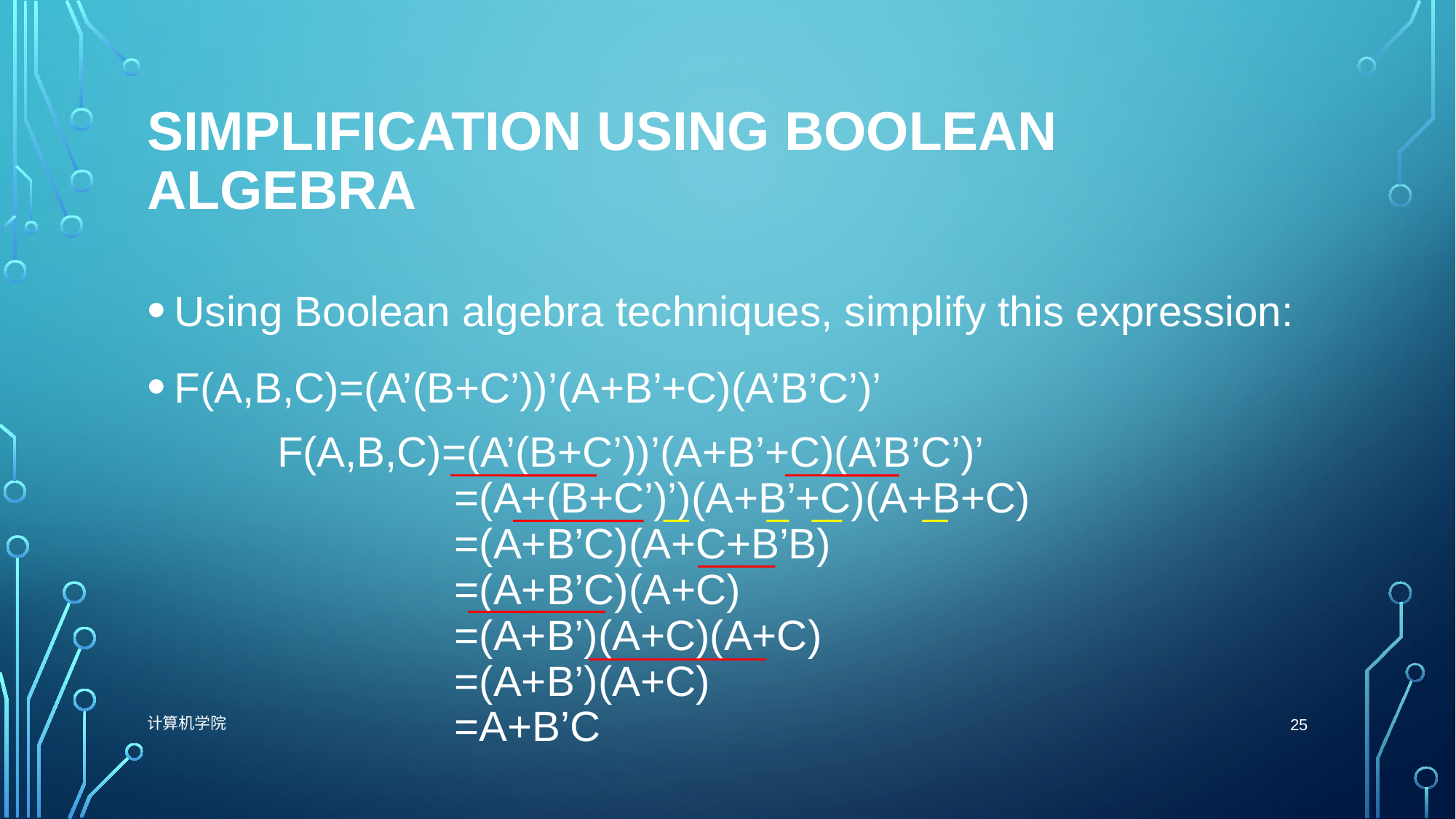

# Simplification using Boolean algebra
Using Boolean algebra techniques, simplify this expression:
F(A,B,C)=(A’(B+C’))’(A+B’+C)(A’B’C’)’

F(A,B,C)=(A’(B+C’))’(A+B’+C)(A’B’C’)’
               =(A+(B+C’)’)(A+B’+C)(A+B+C)
               =(A+B’C)(A+C+B’B)
               =(A+B’C)(A+C)
               =(A+B’)(A+C)(A+C)
               =(A+B’)(A+C)
               =A+B’C

25
计算机学院